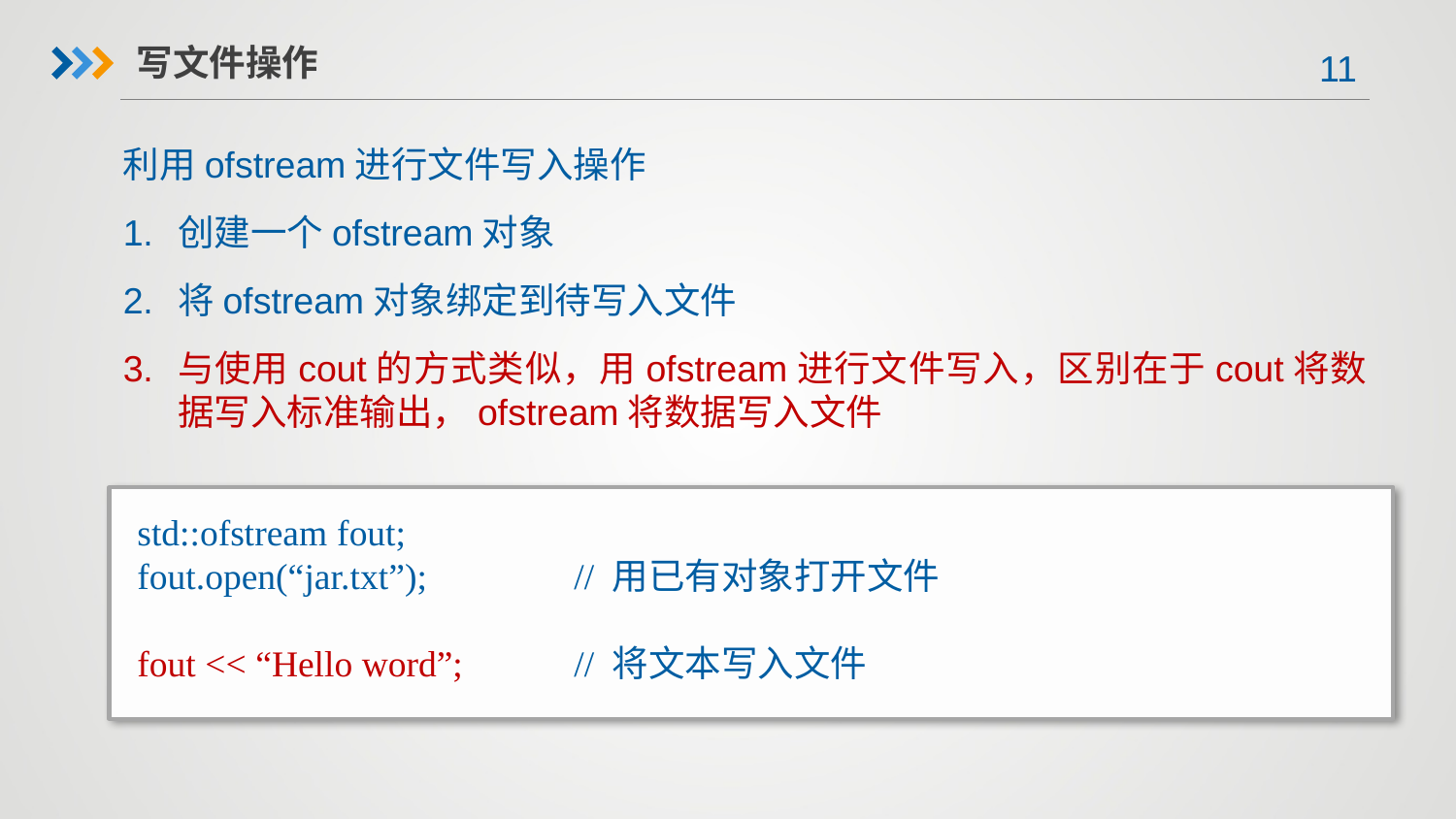

写文件操作
利用ofstream进行文件写入操作
创建一个ofstream对象
将ofstream对象绑定到待写入文件
与使用cout的方式类似，用ofstream进行文件写入，区别在于cout将数据写入标准输出，ofstream将数据写入文件

std::ofstream fout;
fout.open(“jar.txt”);		// 用已有对象打开文件

fout << “Hello word”;	// 将文本写入文件